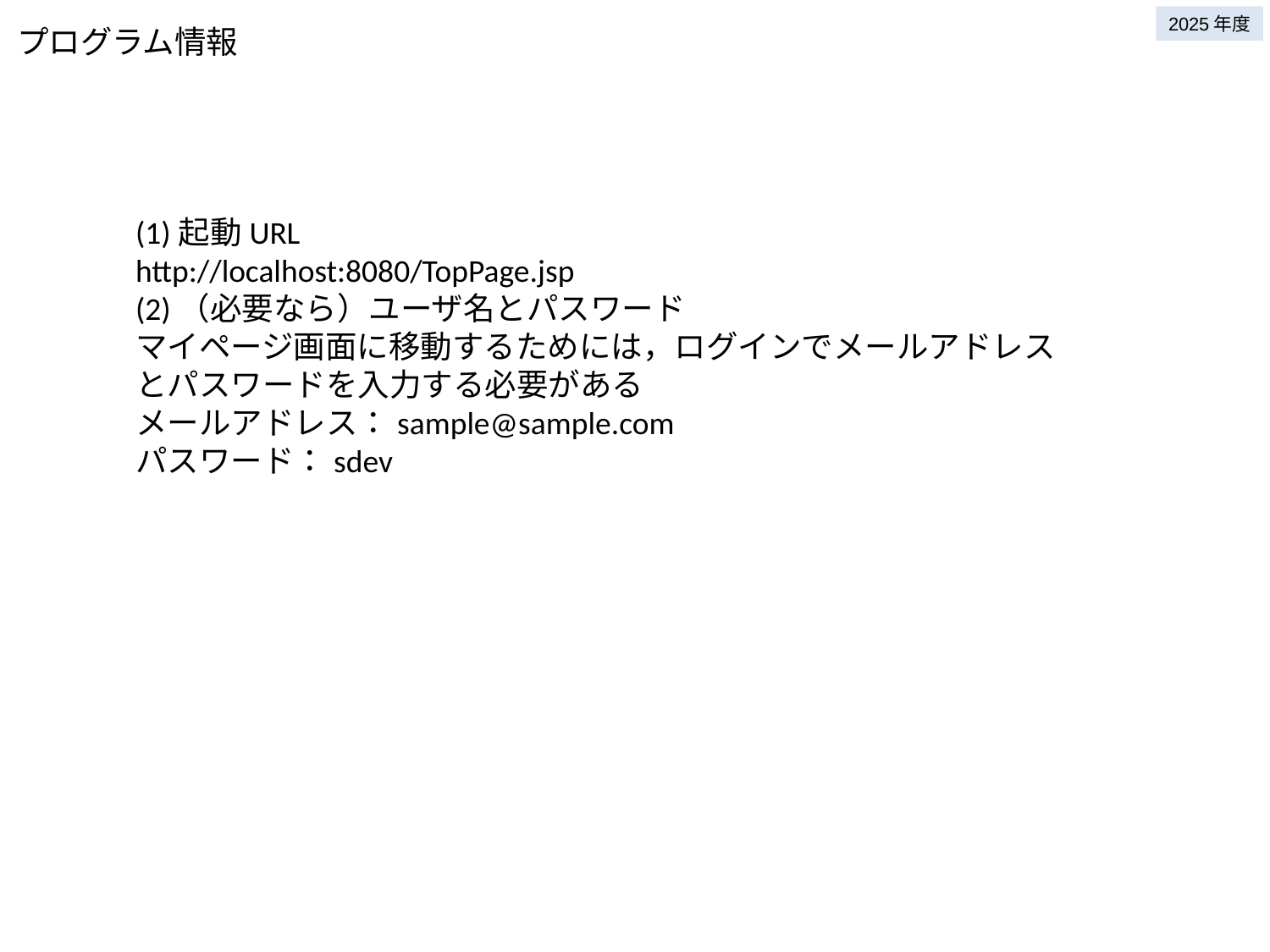

プログラム情報
(1)起動URL
http://localhost:8080/TopPage.jsp
(2)（必要なら）ユーザ名とパスワード
マイページ画面に移動するためには，ログインでメールアドレスとパスワードを入力する必要がある
メールアドレス：sample@sample.com
パスワード：sdev